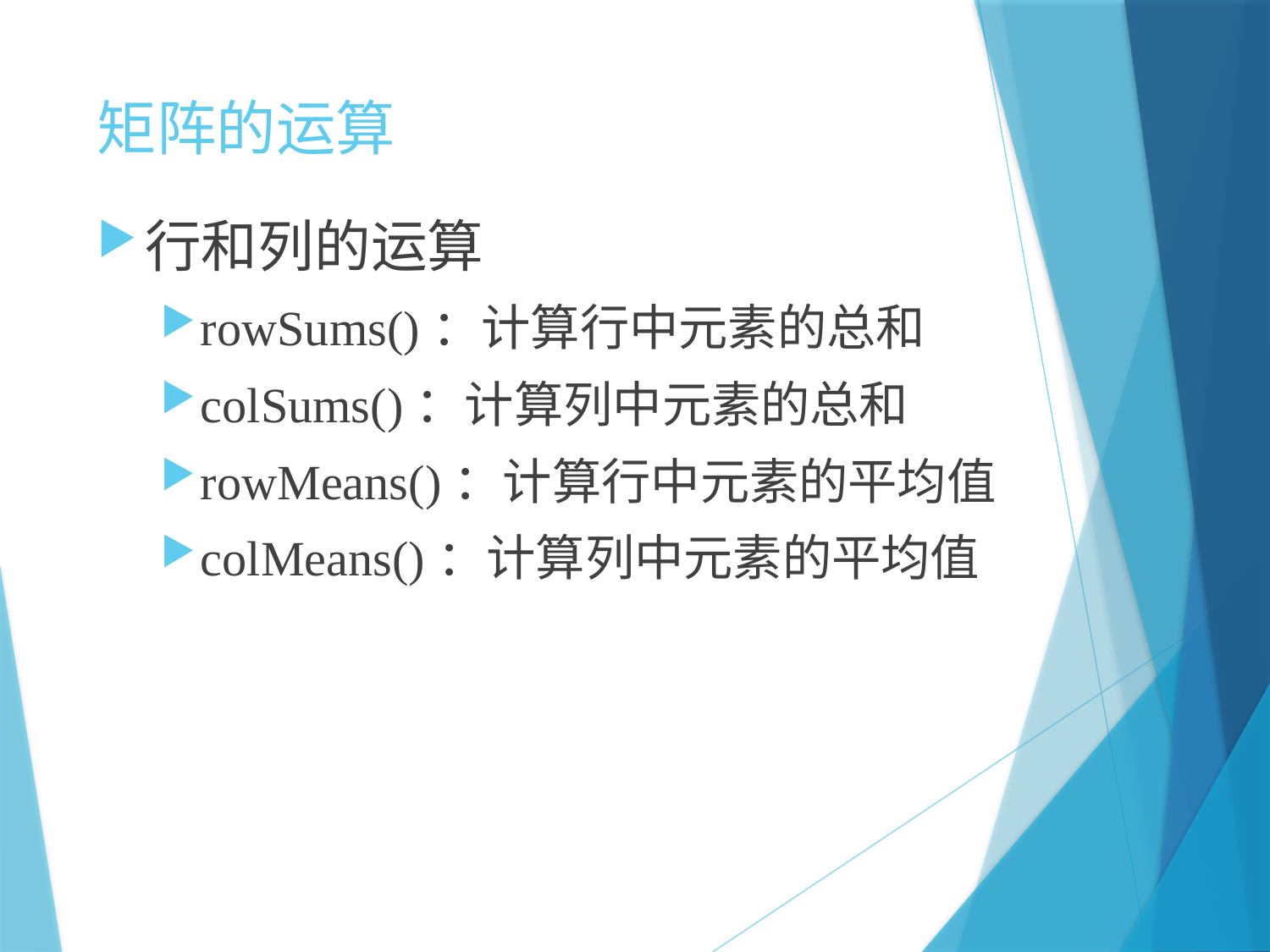

# 矩阵的运算
行和列的运算
rowSums()：计算行中元素的总和
colSums()：计算列中元素的总和
rowMeans()：计算行中元素的平均值
colMeans()：计算列中元素的平均值